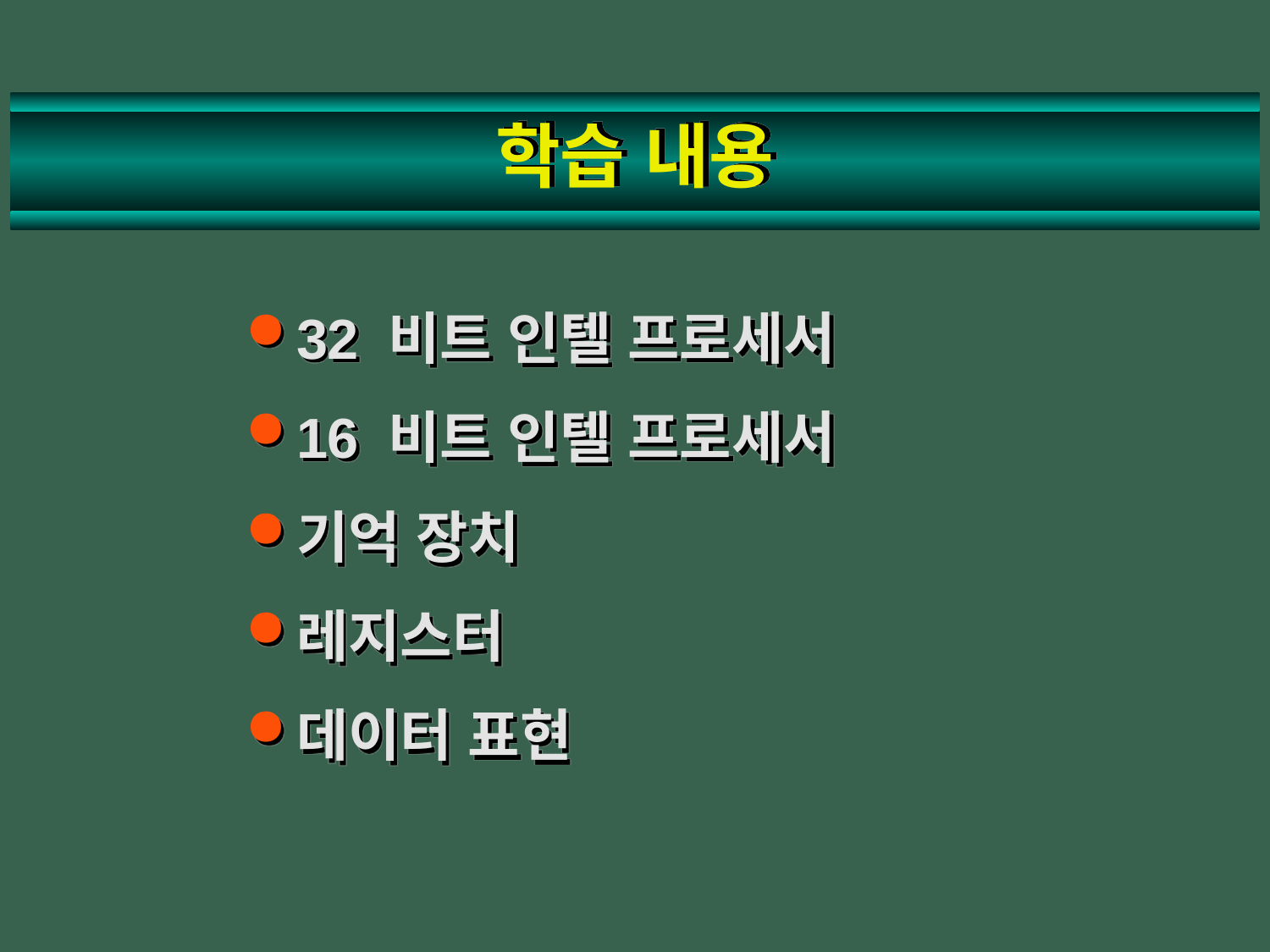

# 학습 내용
32 비트 인텔 프로세서
16 비트 인텔 프로세서
기억 장치
레지스터
데이터 표현